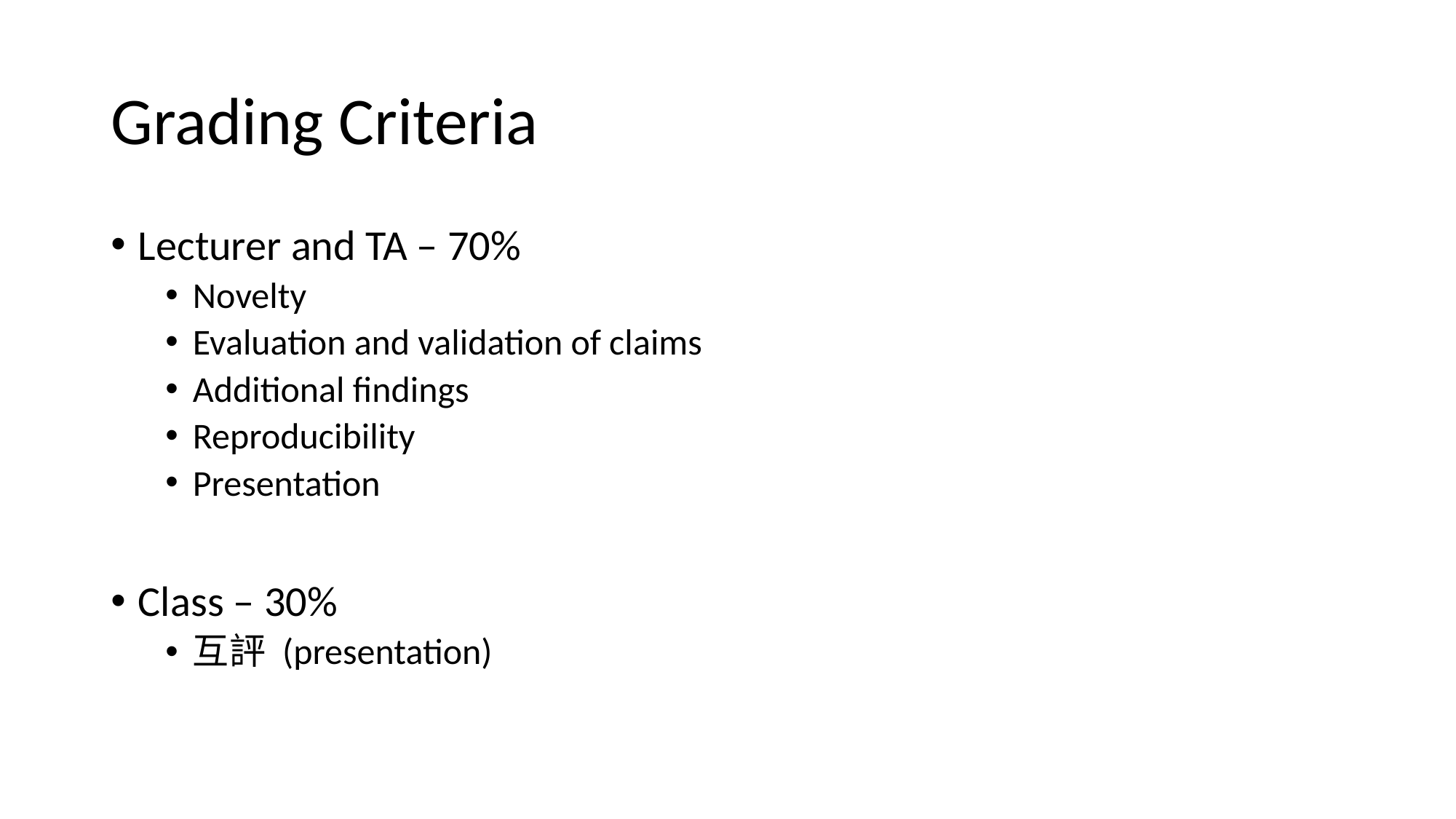

# Grading Criteria
Lecturer and TA – 70%
Novelty
Evaluation and validation of claims
Additional findings
Reproducibility
Presentation

Class – 30%
互評 (presentation)